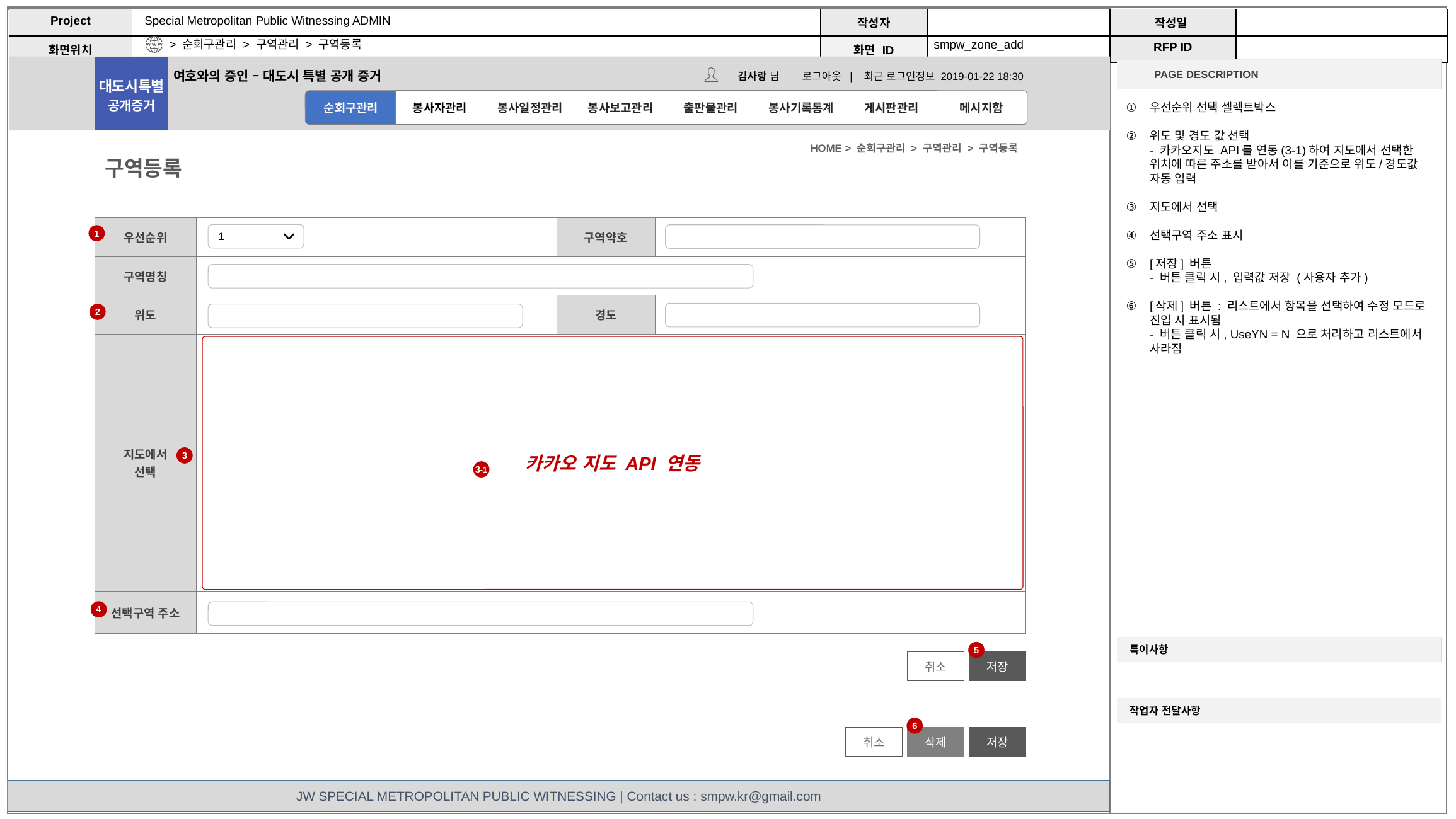

> 순회구관리 > 구역관리 > 구역등록
smpw_zone_add
우선순위 선택 셀렉트박스
위도 및 경도 값 선택
- 카카오지도 API를 연동(3-1)하여 지도에서 선택한 위치에 따른 주소를 받아서 이를 기준으로 위도/경도값 자동 입력
지도에서 선택

선택구역 주소 표시

[저장] 버튼
- 버튼 클릭 시, 입력값 저장 (사용자 추가)

[삭제] 버튼 : 리스트에서 항목을 선택하여 수정 모드로 진입 시 표시됨
- 버튼 클릭 시, UseYN = N 으로 처리하고 리스트에서 사라짐
HOME > 순회구관리 > 구역관리 > 구역등록
구역등록
| 우선순위 |  | 구역약호 |  |
| --- | --- | --- | --- |
| 구역명칭 |  |  |  |
| 위도 |  | 경도 |  |
| 지도에서 선택 |  |  |  |
| 선택구역 주소 |  |  |  |
1

1

2
카카오 지도 API 연동
3
3-1
4

5
취소
저장
6
취소
삭제
저장
JW SPECIAL METROPOLITAN PUBLIC WITNESSING | Contact us : smpw.kr@gmail.com